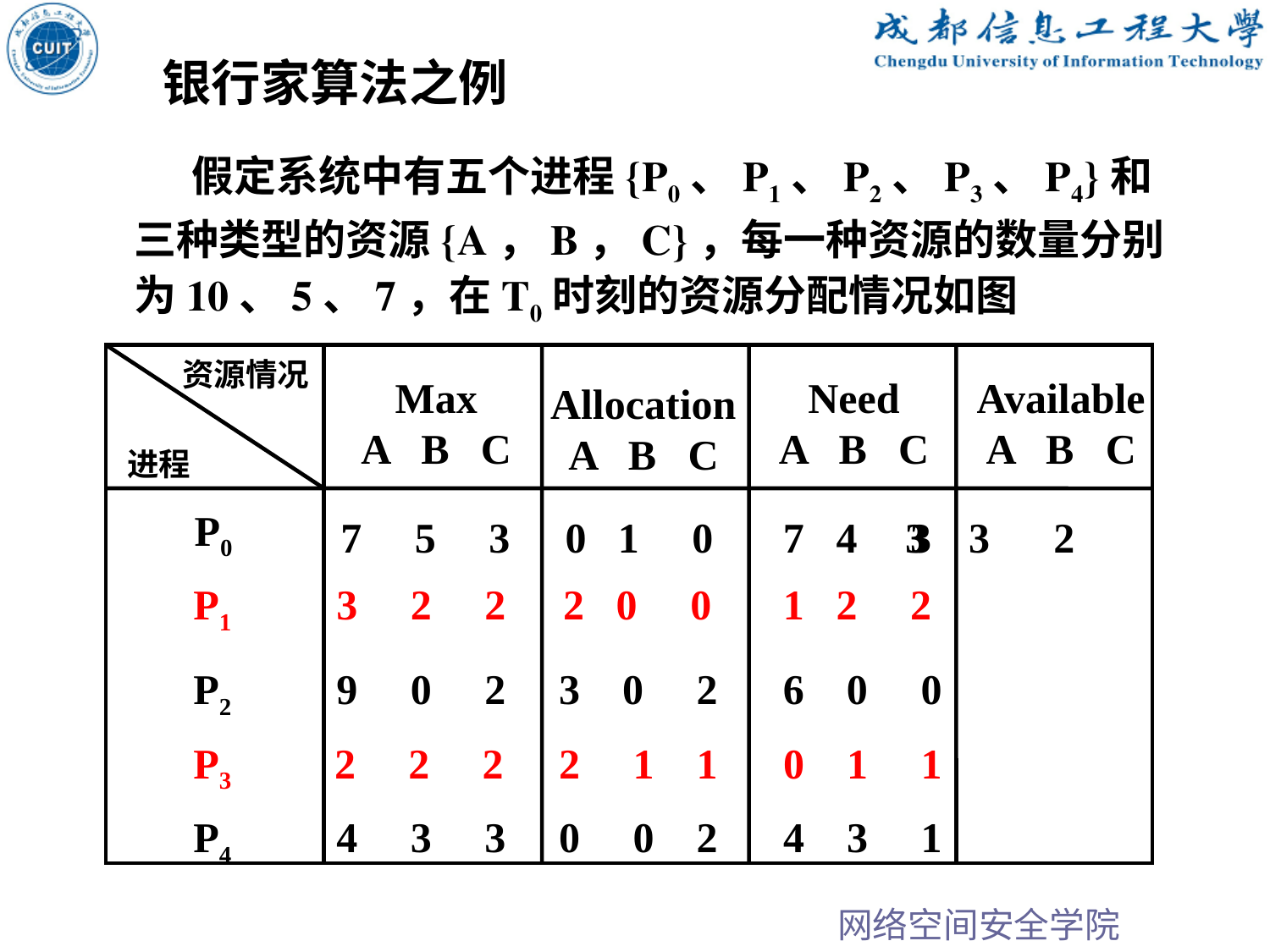

银行家算法之例
          假定系统中有五个进程{P0、P1、P2、P3、P4}和三种类型的资源{A，B，C}，每一种资源的数量分别为10、5、7，在T0时刻的资源分配情况如图

资源情况
Max
A   B   C
Need
A   B   C
Available
A   B   C
Allocation
A   B   C
进程

P0
7     5     3
0   1     0
7   4     3
3    3      2
P1
3     2     2
2   0     0
1   2     2
9     0     2
0     0
P2
3    0     2
P3
2     2     2
2     1    1
0    1     1
P4
0     0    2
4    3     1
4     3     3